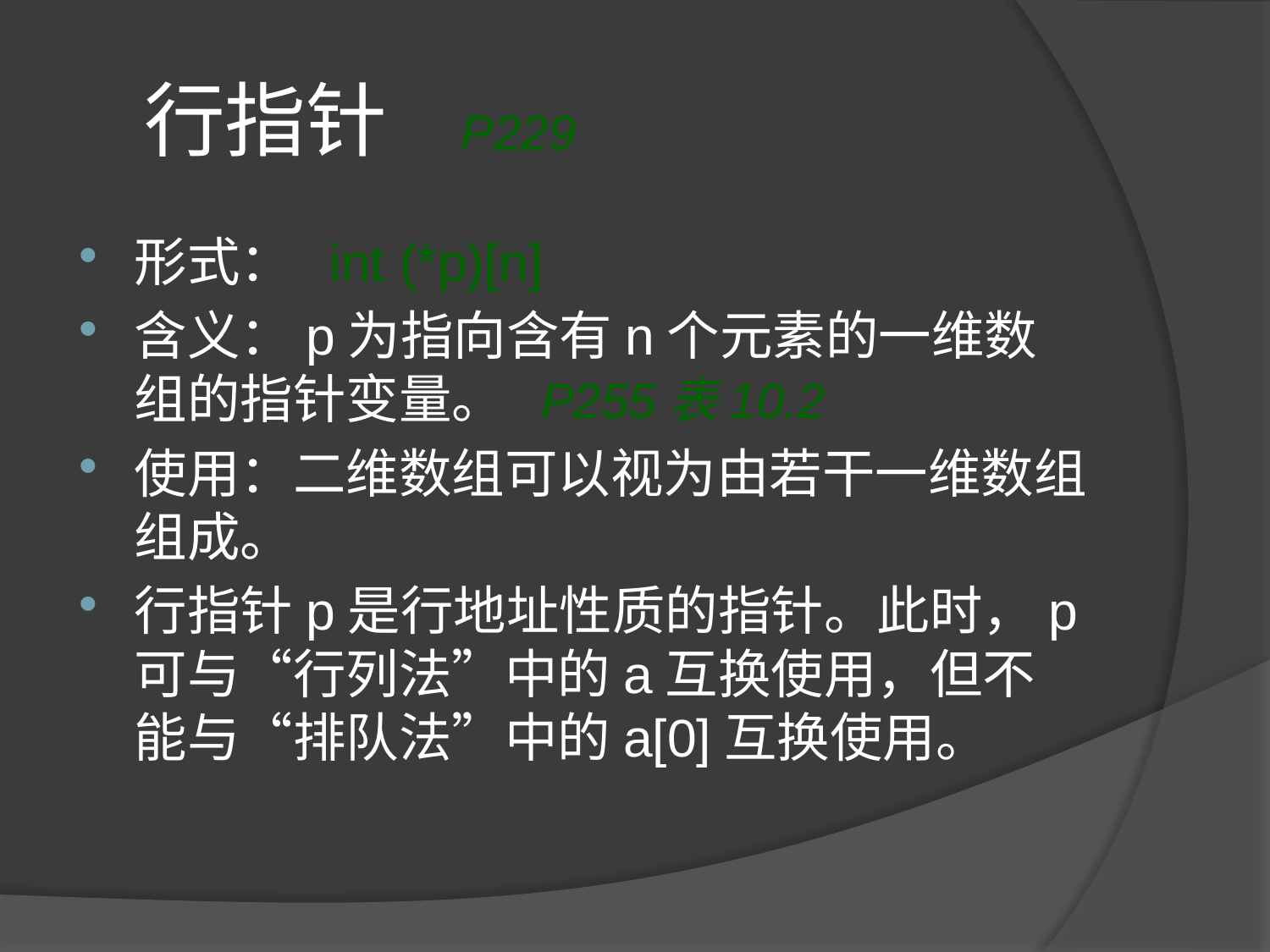

# 行指针   P229
形式：  int (*p)[n]
含义：p为指向含有n个元素的一维数组的指针变量。  P255表10.2
使用：二维数组可以视为由若干一维数组组成。
行指针p是行地址性质的指针。此时，p可与“行列法”中的a互换使用，但不能与“排队法”中的a[0]互换使用。